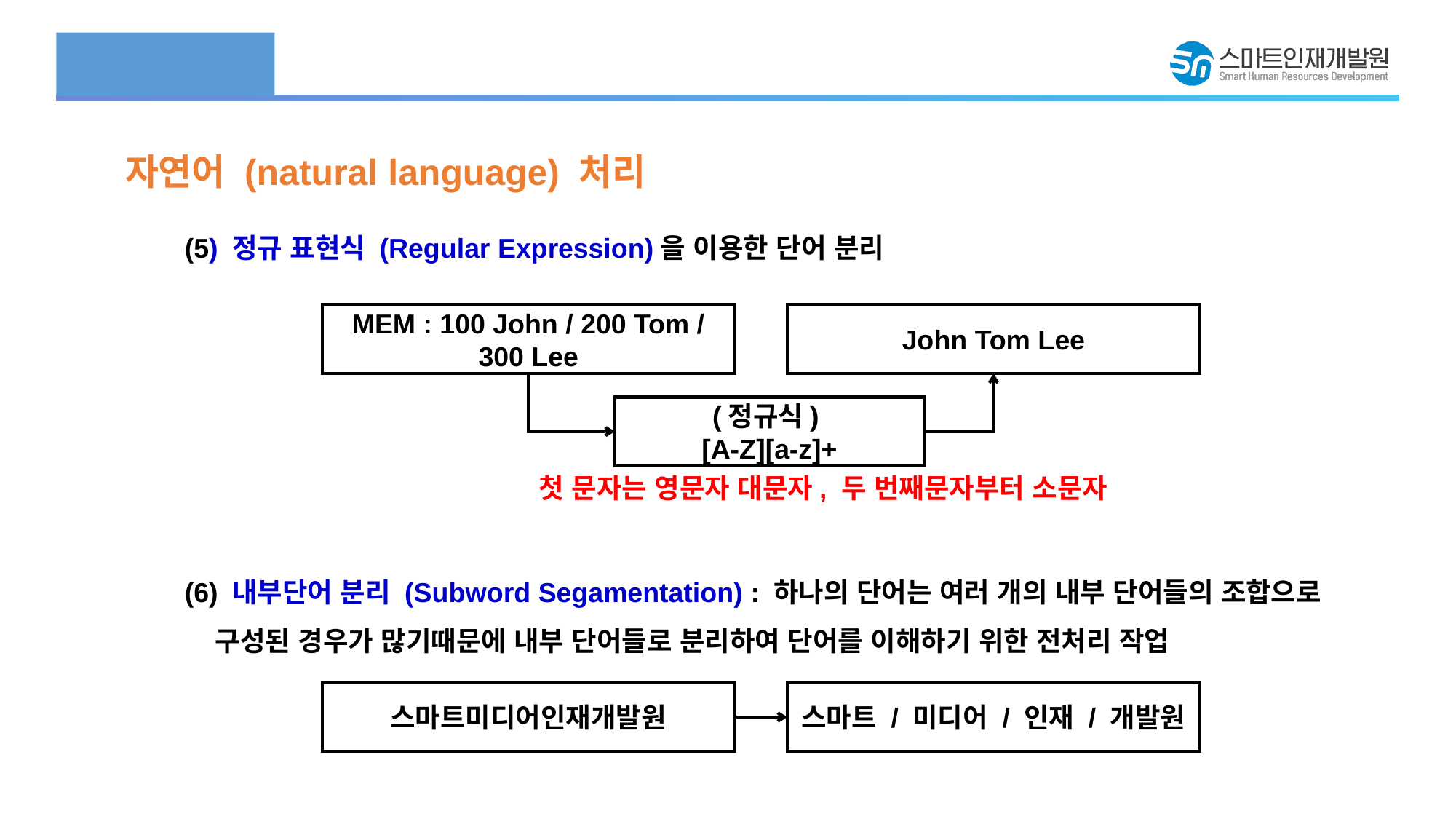

자연어 (natural language) 처리
   (5) 정규 표현식 (Regular Expression)을 이용한 단어 분리

   (6) 내부단어 분리 (Subword Segamentation) : 하나의 단어는 여러 개의 내부 단어들의 조합으로 구성된 경우가 많기때문에 내부 단어들로 분리하여 단어를 이해하기 위한 전처리 작업
MEM : 100 John / 200 Tom / 300 Lee
John Tom Lee
(정규식)
[A-Z][a-z]+
첫 문자는 영문자 대문자, 두 번째문자부터 소문자
스마트미디어인재개발원
스마트 / 미디어 / 인재 / 개발원